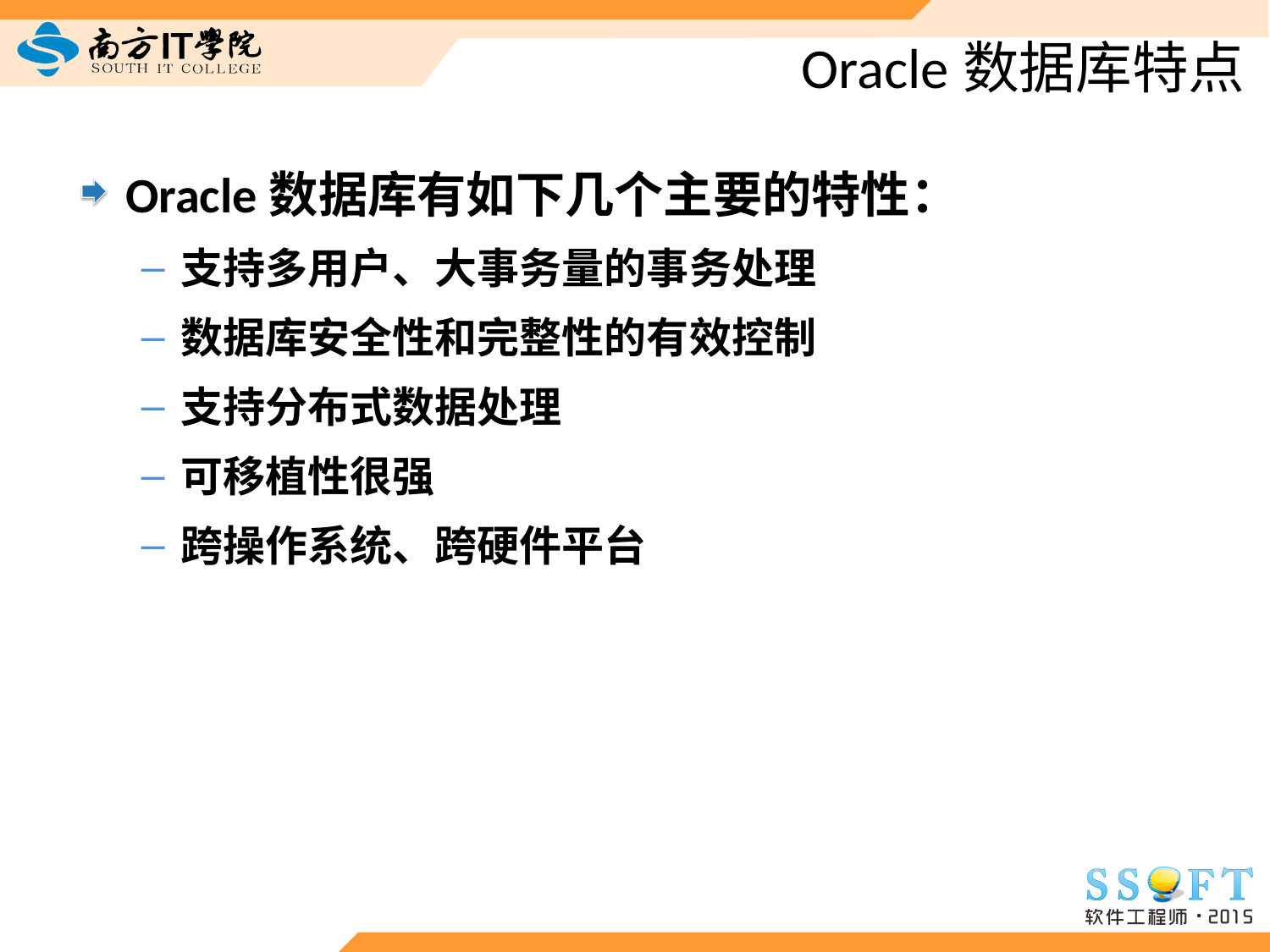

# Oracle数据库特点
Oracle数据库有如下几个主要的特性：
支持多用户、大事务量的事务处理
数据库安全性和完整性的有效控制
支持分布式数据处理
可移植性很强
跨操作系统、跨硬件平台